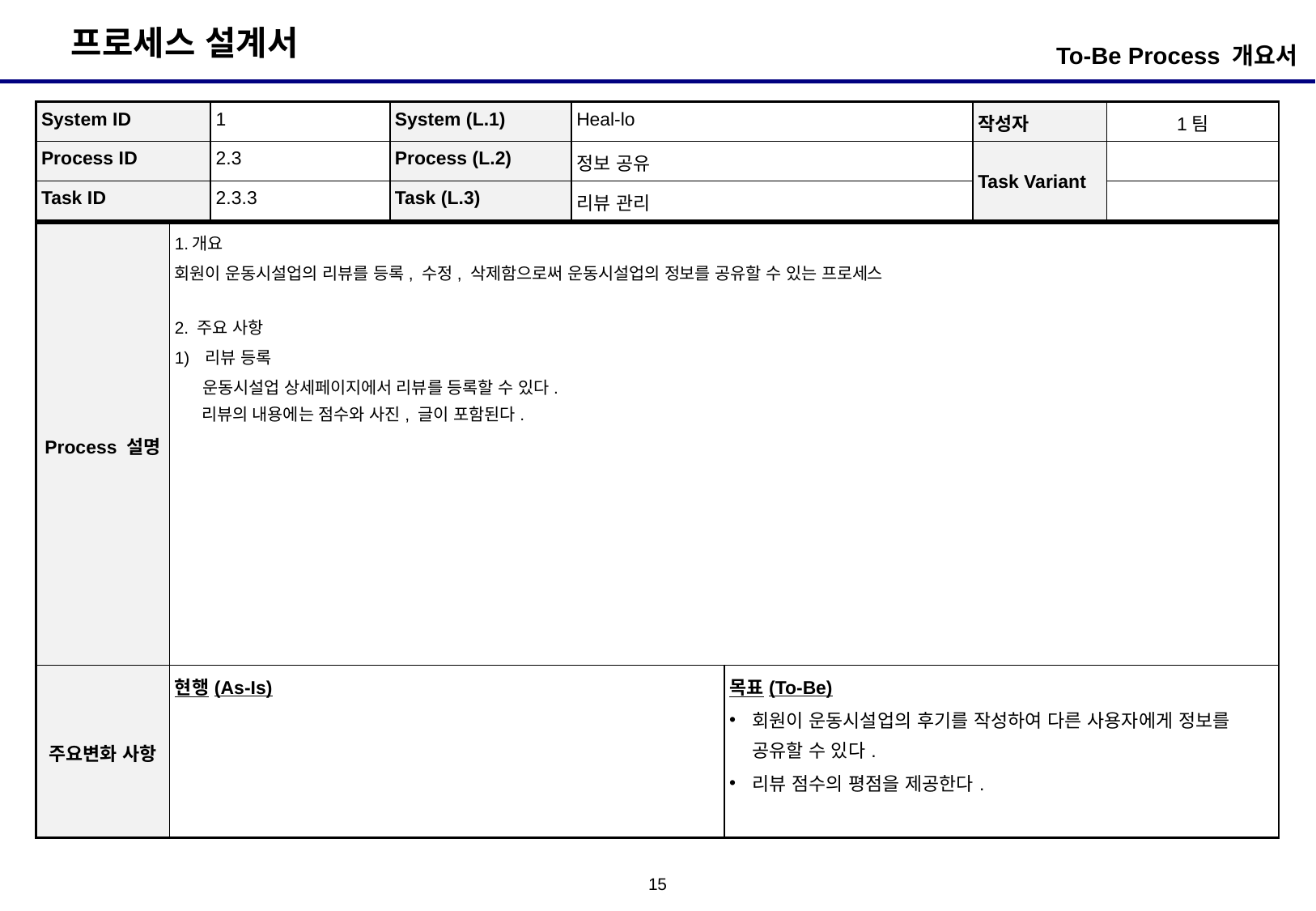

To-Be Process 개요서
| System ID | 1 | System (L.1) | Heal-lo | 작성자 | 1팀 |
| --- | --- | --- | --- | --- | --- |
| Process ID | 2.3 | Process (L.2) | 정보 공유 | Task Variant |  |
| Task ID | 2.3.3 | Task (L.3) | 리뷰 관리 |  |  |
| Process 설명 | 1.개요 회원이 운동시설업의 리뷰를 등록, 수정, 삭제함으로써 운동시설업의 정보를 공유할 수 있는 프로세스 2. 주요 사항 리뷰 등록 운동시설업 상세페이지에서 리뷰를 등록할 수 있다. 리뷰의 내용에는 점수와 사진, 글이 포함된다. |  |
| --- | --- | --- |
| 주요변화 사항 | 현행(As-Is) | 목표(To-Be) 회원이 운동시설업의 후기를 작성하여 다른 사용자에게 정보를 공유할 수 있다. 리뷰 점수의 평점을 제공한다. |